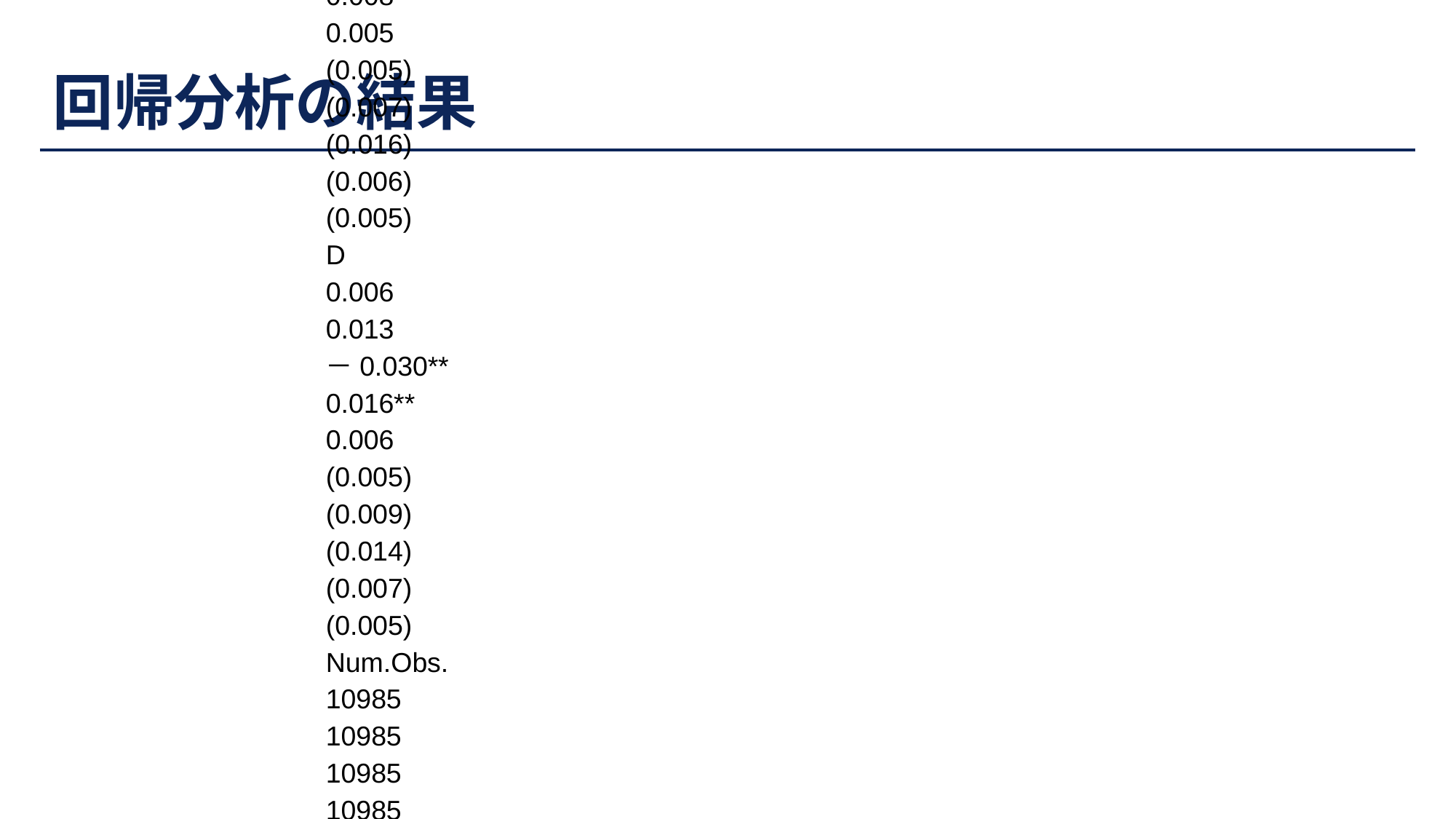

# 回帰分析の結果
Reply within specific day
Reply
5 days
10 days
20 days
30 days
B
0.014**
0.005
－0.048***
0.013
0.016**
(0.006)
(0.008)
(0.014)
(0.009)
(0.006)
C
0.003
0.002
0.002
0.008
0.005
(0.005)
(0.007)
(0.016)
(0.006)
(0.005)
D
0.006
0.013
－0.030**
0.016**
0.006
(0.005)
(0.009)
(0.014)
(0.007)
(0.005)
Num.Obs.
10985
10985
10985
10985
10985
Control Avg.
0.884
0.101
0.551
0.830
0.875
F-tests, p-value:
B = C
0.015
0.680
0.002
0.381
0.031
B = D
0.141
0.377
0.193
0.630
0.072
C = D
0.572
0.148
0.037
0.096
0.887
 * p < 0.1, ** p < 0.05, *** p < 0.01